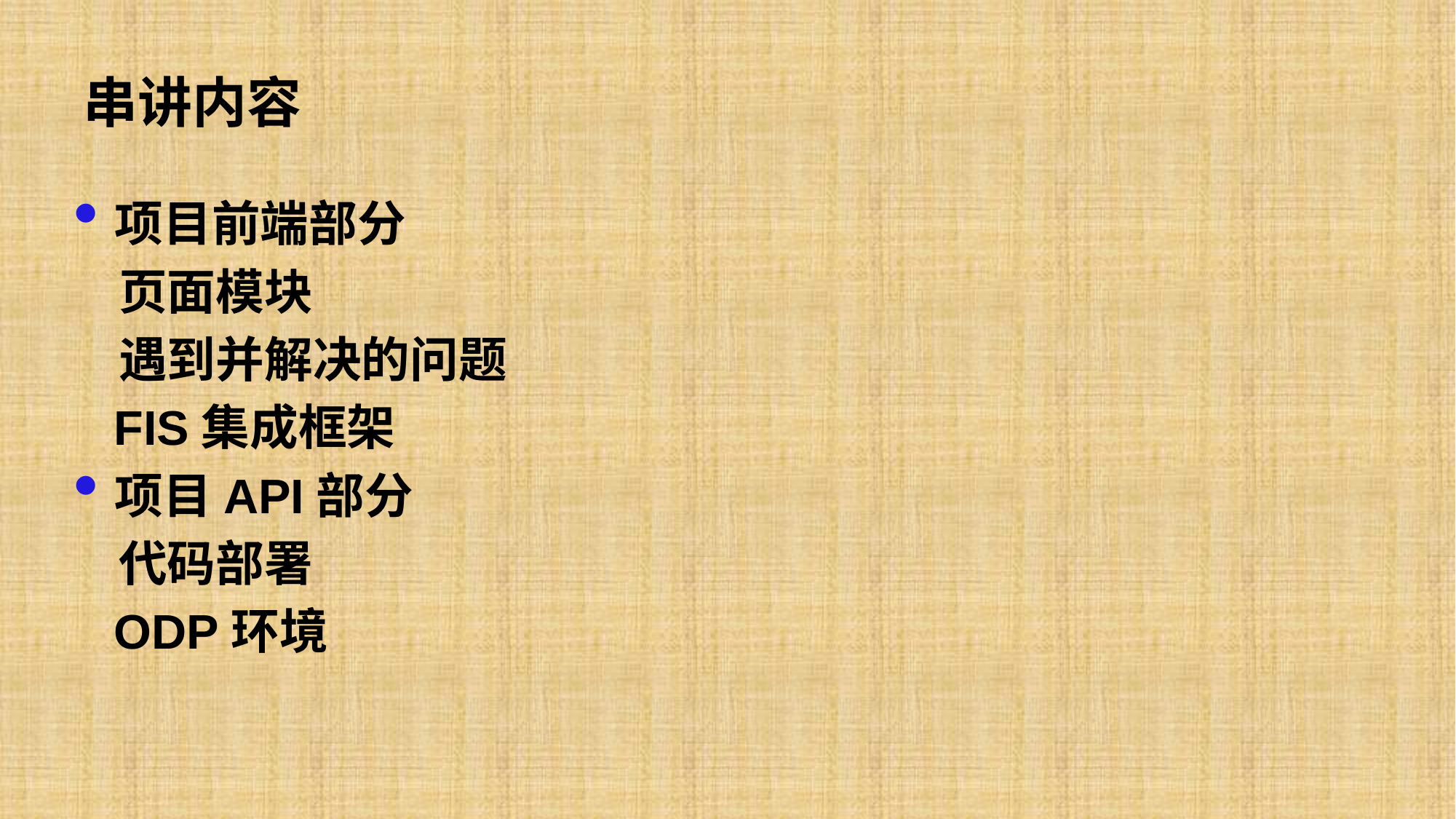

# 串讲内容
项目前端部分
   页面模块
   遇到并解决的问题
   FIS集成框架
项目API部分
   代码部署
   ODP环境